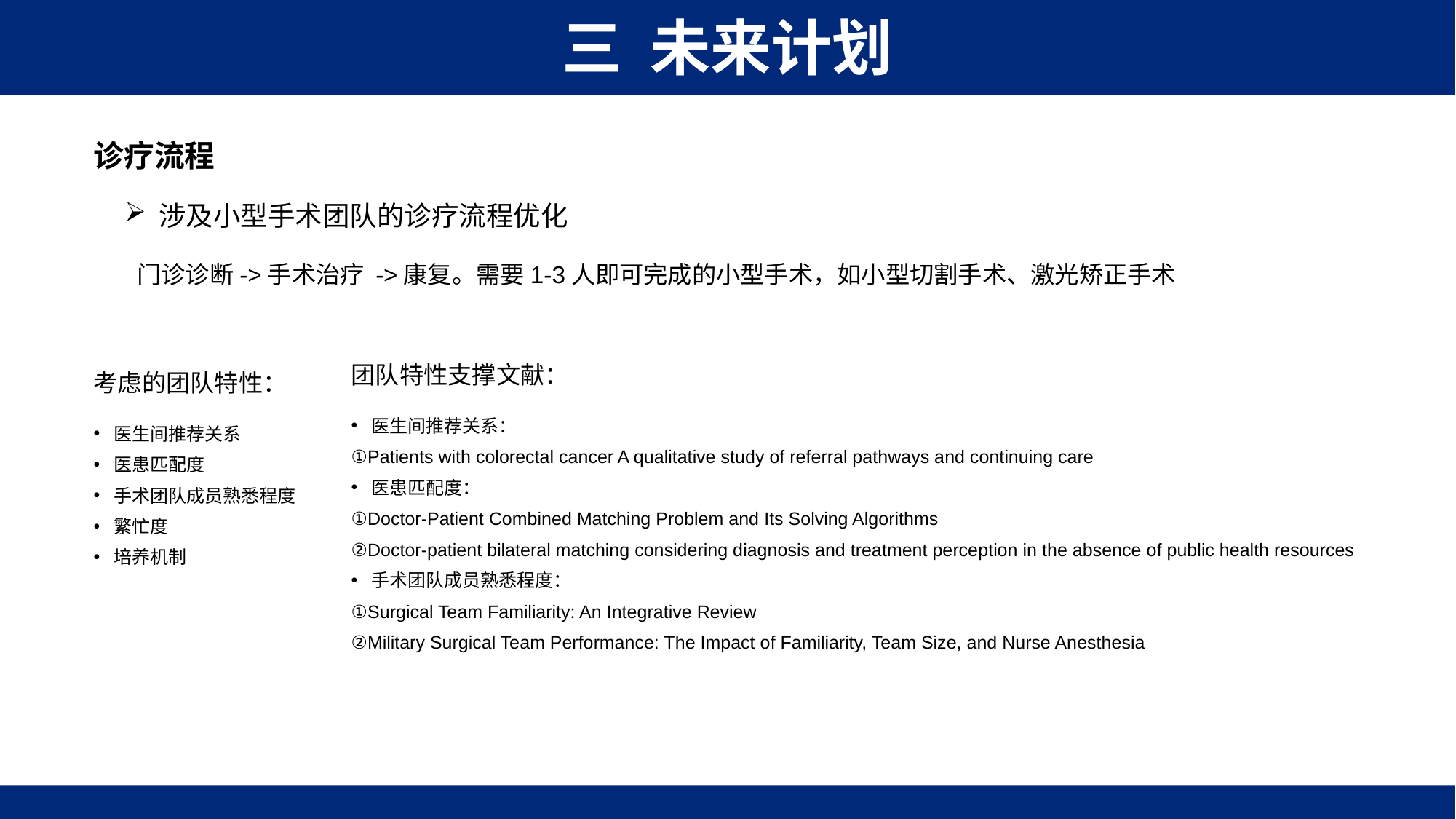

三  未来计划
诊疗流程
涉及小型手术团队的诊疗流程优化
门诊诊断->手术治疗 ->康复。需要1-3人即可完成的小型手术，如小型切割手术、激光矫正手术
团队特性支撑文献：

医生间推荐关系：
①Patients with colorectal cancer A qualitative study of referral pathways and continuing care
医患匹配度：
①Doctor-Patient Combined Matching Problem and Its Solving Algorithms
②Doctor-patient bilateral matching considering diagnosis and treatment perception in the absence of public health resources
手术团队成员熟悉程度：
①Surgical Team Familiarity: An Integrative Review
②Military Surgical Team Performance: The Impact of Familiarity, Team Size, and Nurse Anesthesia
考虑的团队特性：

医生间推荐关系
医患匹配度
手术团队成员熟悉程度
繁忙度
培养机制